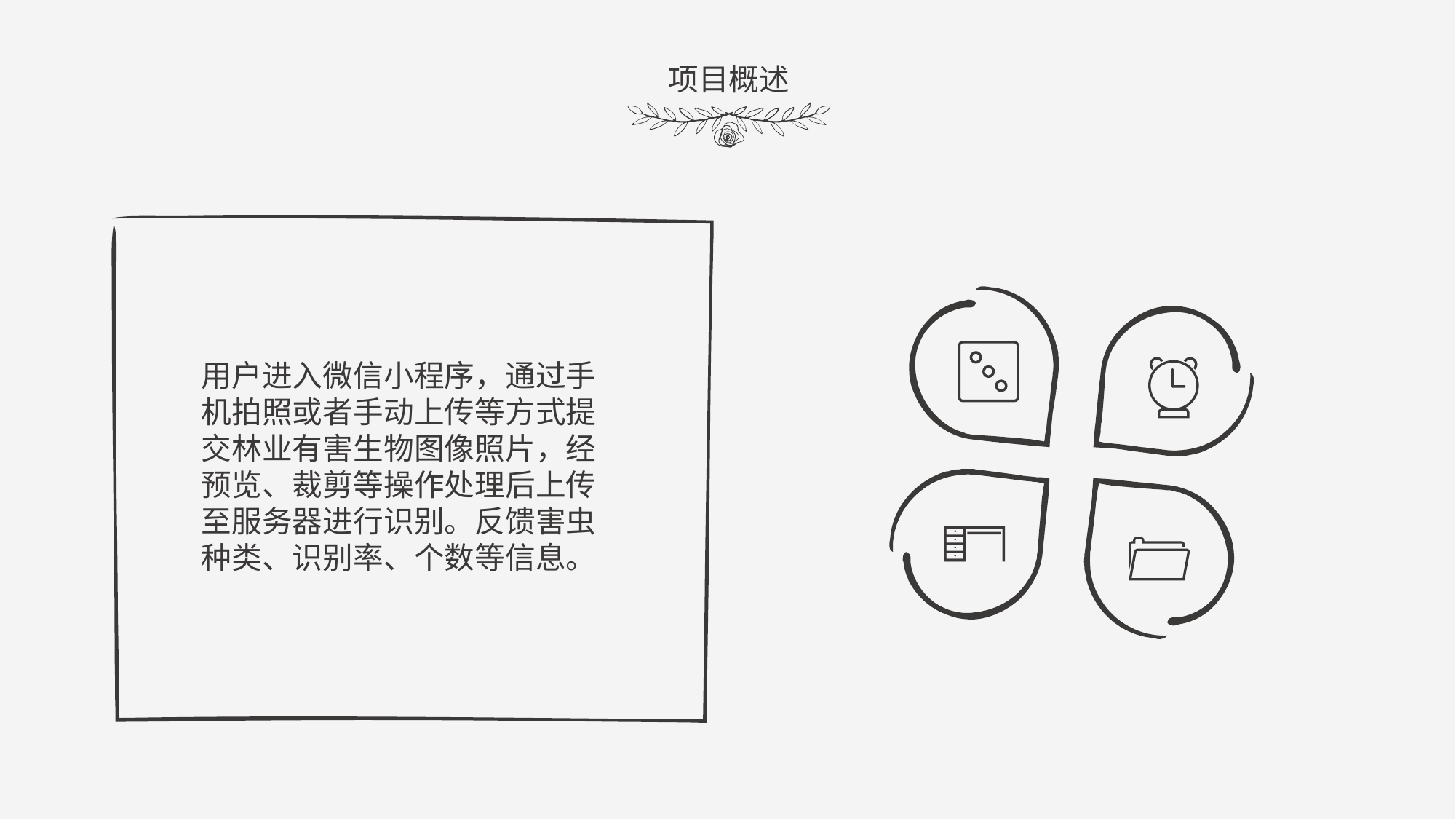

项目概述

用户进入微信小程序，通过手机拍照或者手动上传等方式提交林业有害生物图像照片，经预览、裁剪等操作处理后上传至服务器进行识别。反馈害虫种类、识别率、个数等信息。